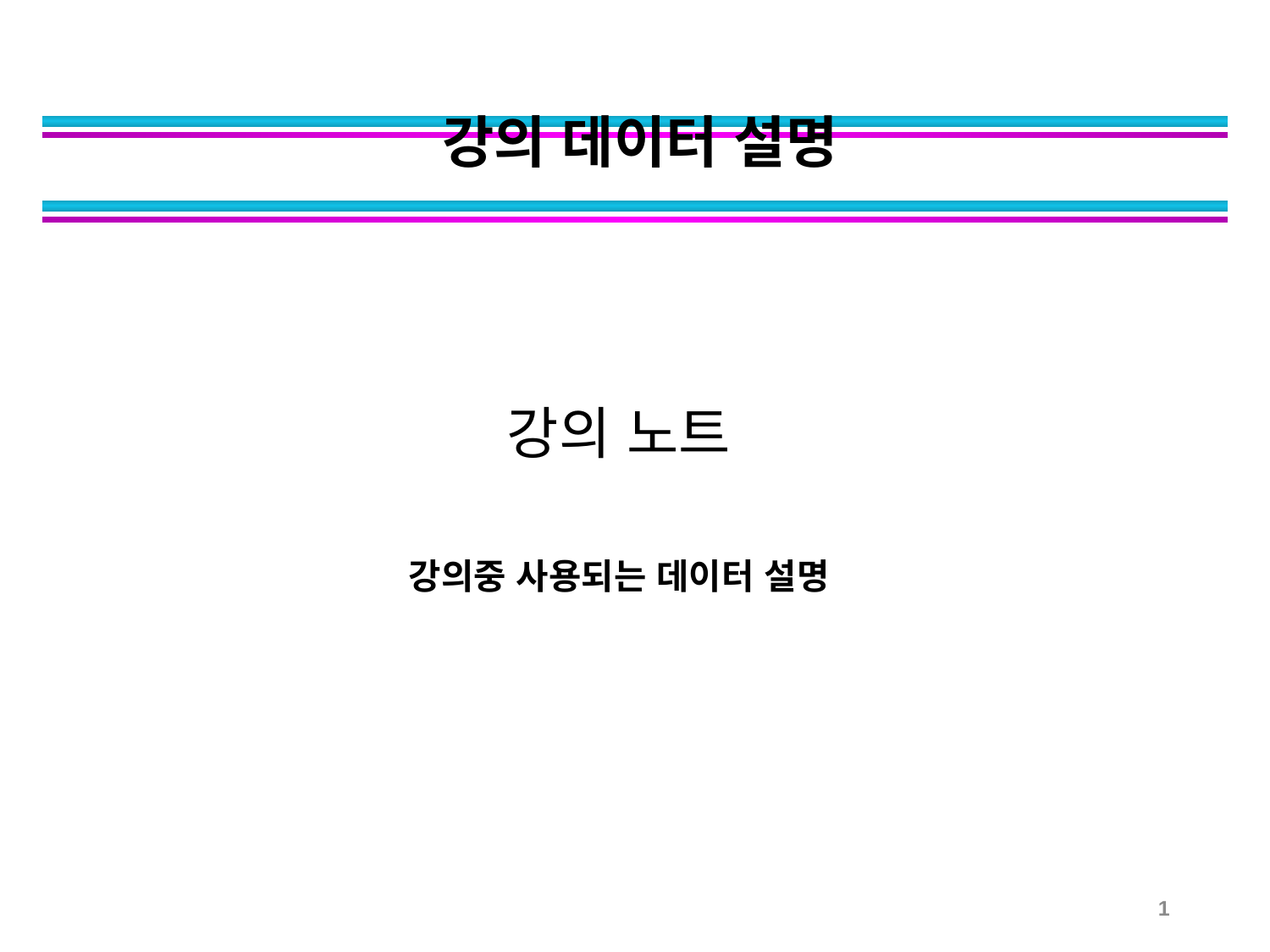

# 강의 데이터 설명

강의 노트
강의중 사용되는 데이터 설명

1